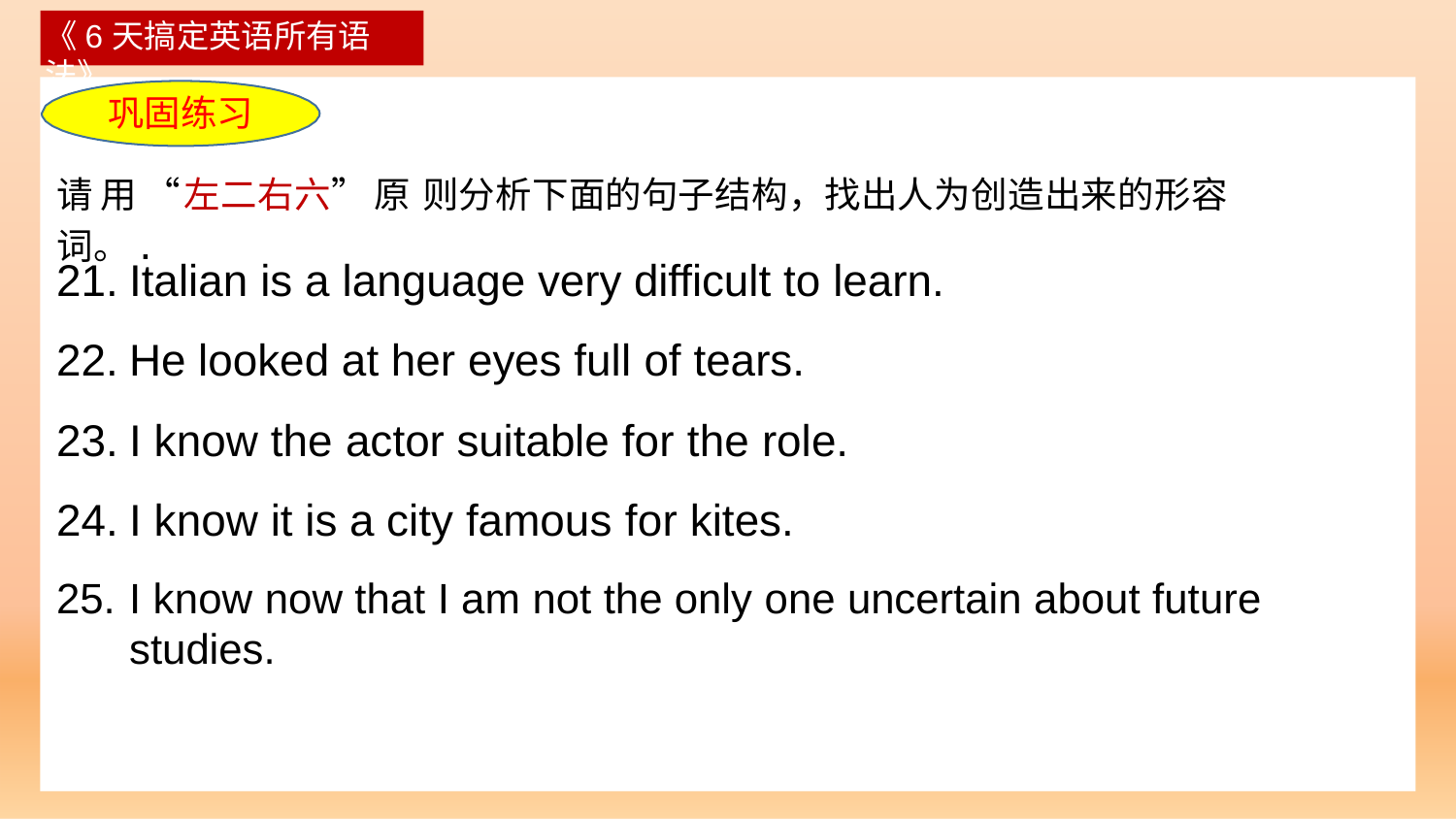

《6天搞定英语所有语法》

巩固练习
# 请用“左二右六”原则分析下面的句子结构，找出人为创造出来的形容词。.
Italian is a language very difficult to learn.
He looked at her eyes full of tears.
I know the actor suitable for the role.
I know it is a city famous for kites.
I know now that I am not the only one uncertain about future studies.